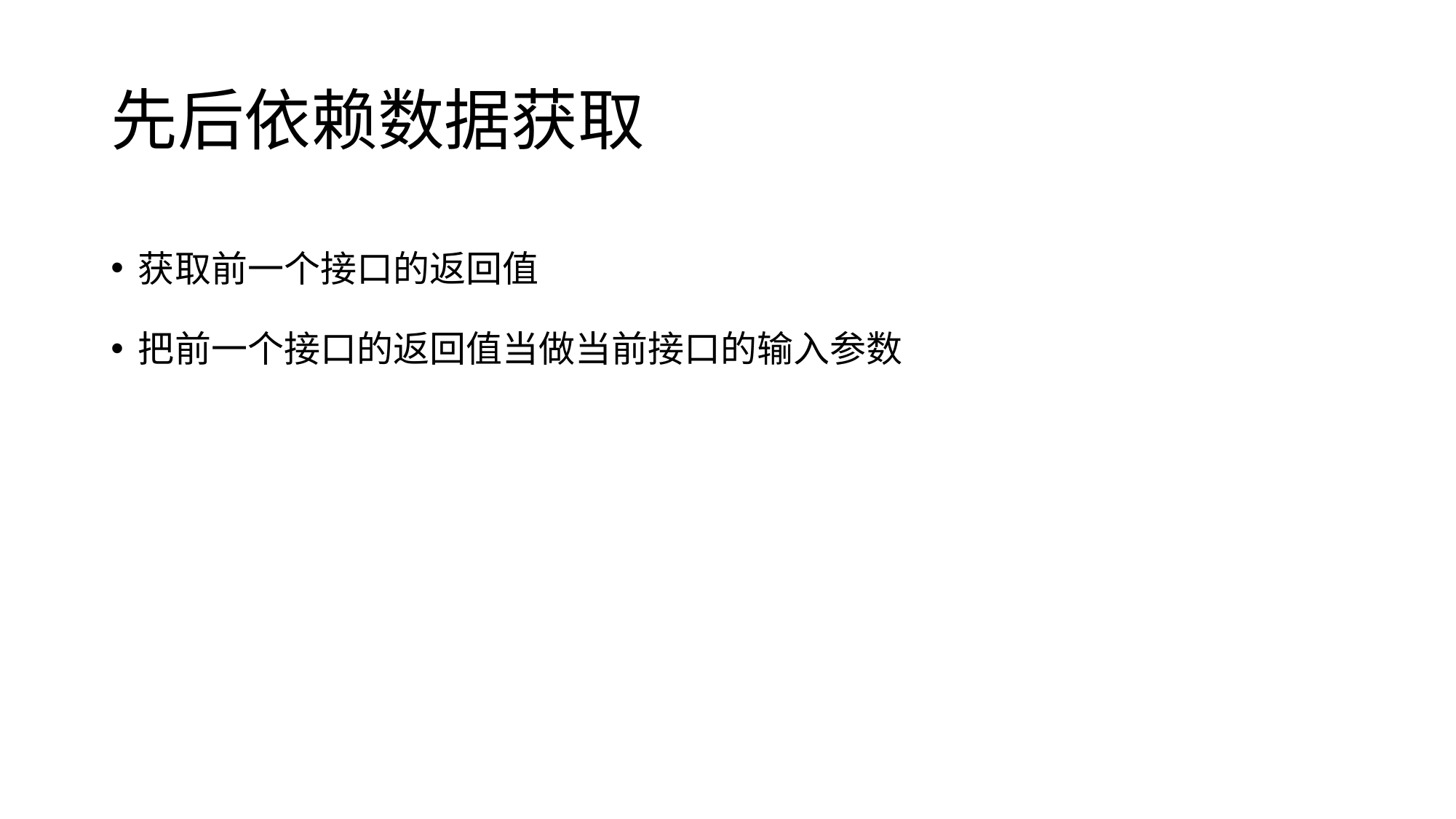

# 先后依赖数据获取
获取前一个接口的返回值
把前一个接口的返回值当做当前接口的输入参数